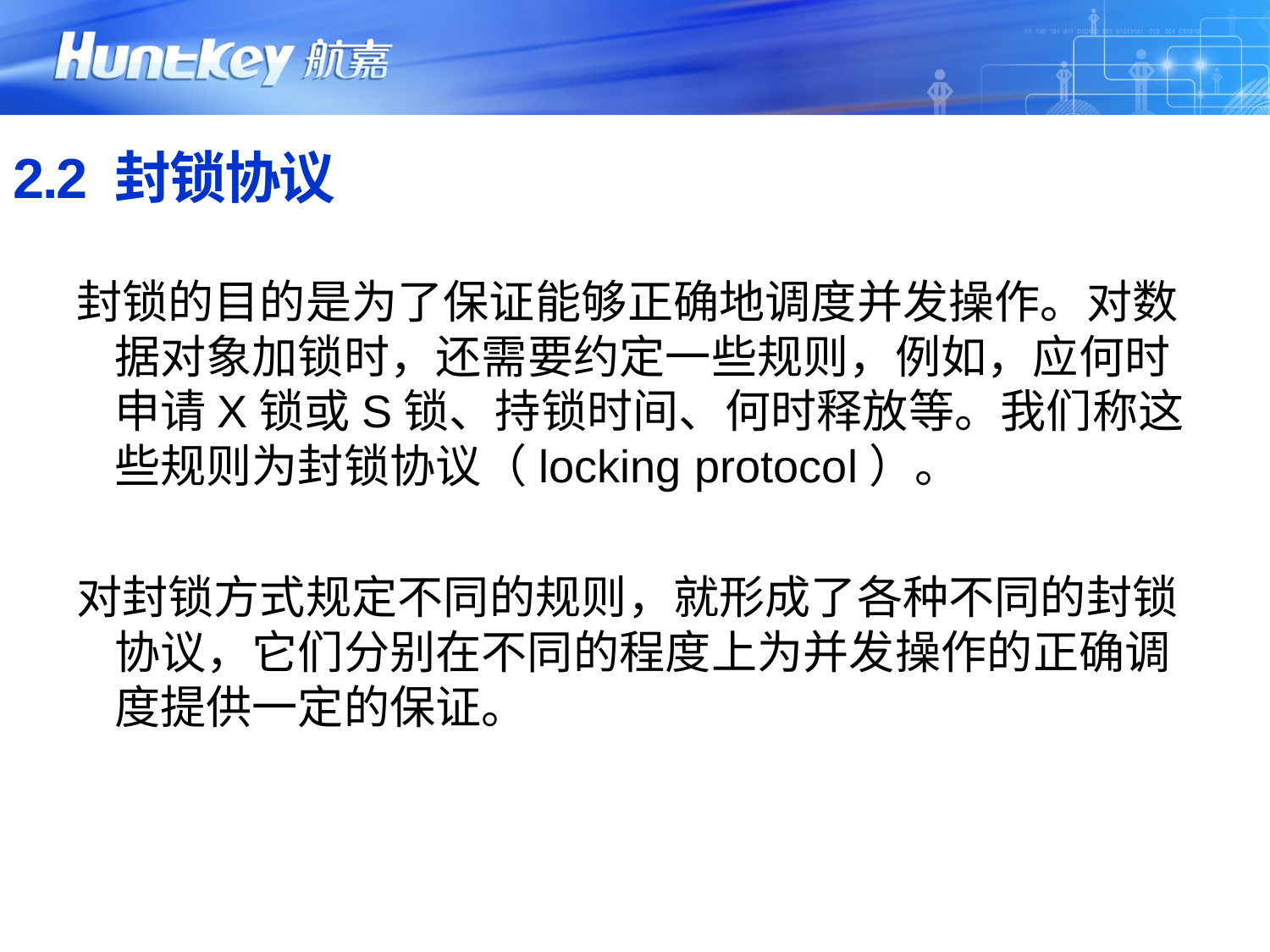

# 2.2 封锁协议
封锁的目的是为了保证能够正确地调度并发操作。对数据对象加锁时，还需要约定一些规则，例如，应何时申请X锁或S锁、持锁时间、何时释放等。我们称这些规则为封锁协议（locking protocol）。

对封锁方式规定不同的规则，就形成了各种不同的封锁协议，它们分别在不同的程度上为并发操作的正确调度提供一定的保证。